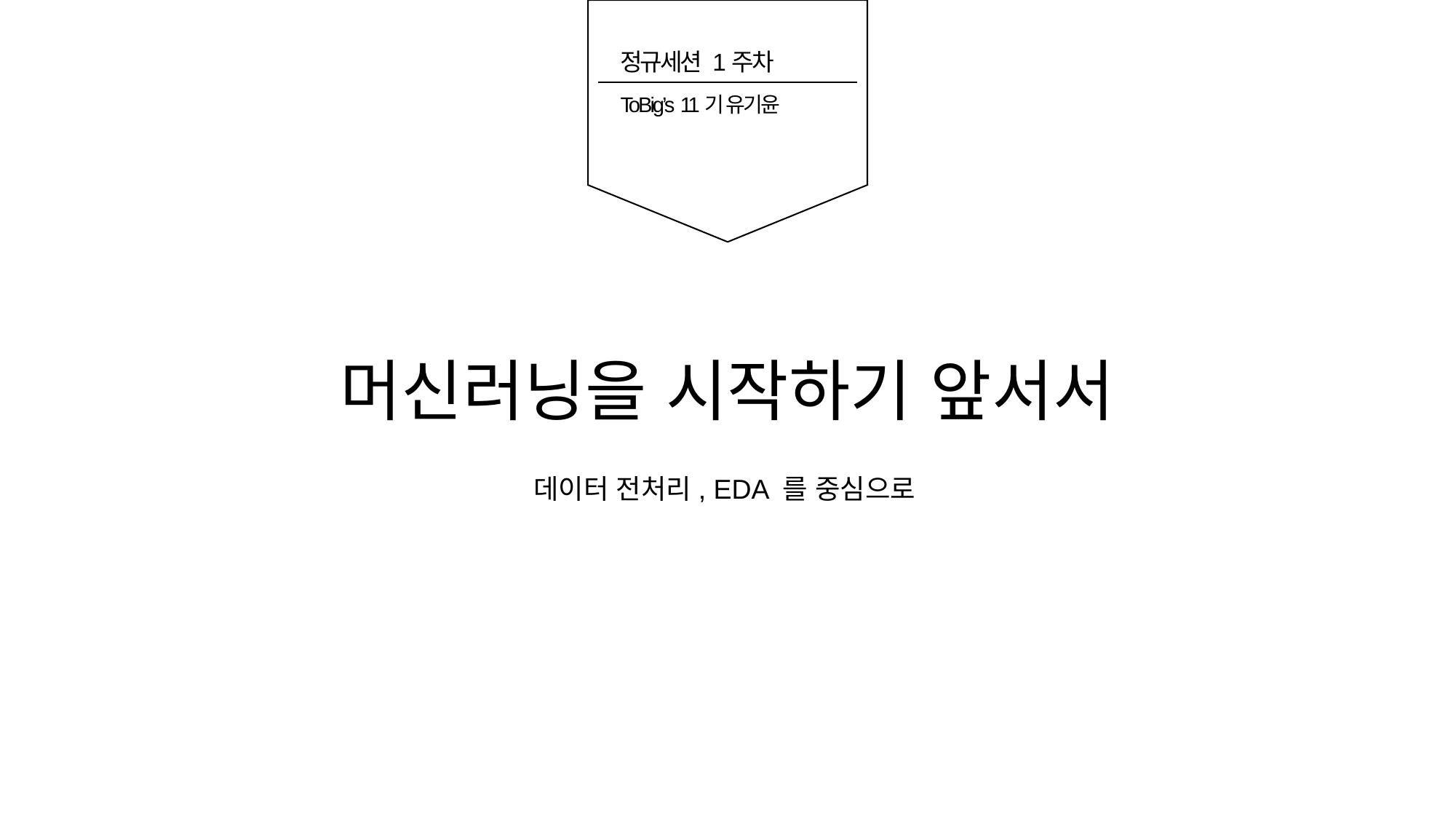

정규세션 1주차
ToBig’s  11기 유기윤
머신러닝을 시작하기 앞서서

데이터 전처리, EDA 를 중심으로